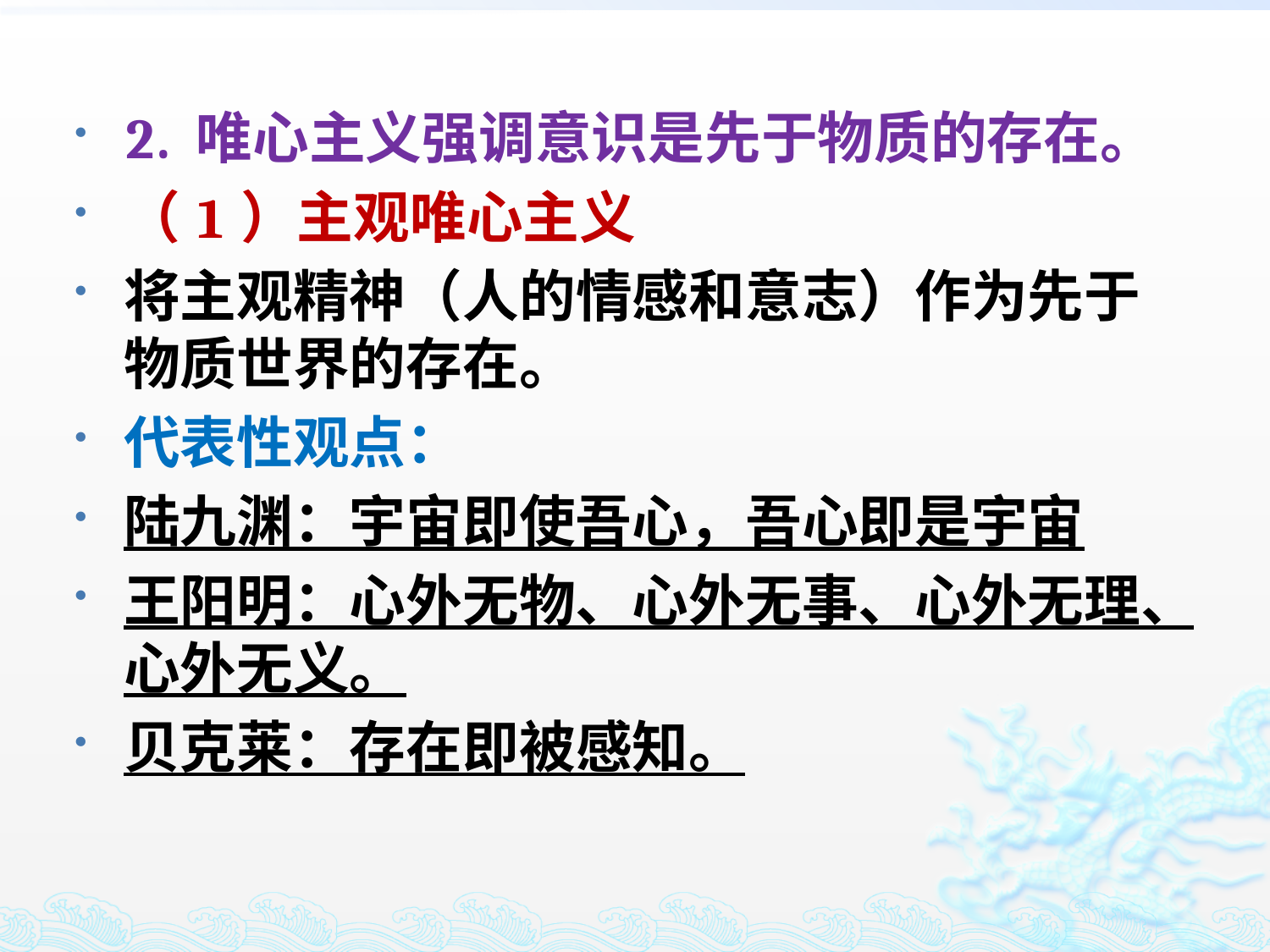

2. 唯心主义强调意识是先于物质的存在。
（1）主观唯心主义
将主观精神（人的情感和意志）作为先于物质世界的存在。
代表性观点：
陆九渊：宇宙即使吾心，吾心即是宇宙
王阳明：心外无物、心外无事、心外无理、心外无义。
贝克莱：存在即被感知。